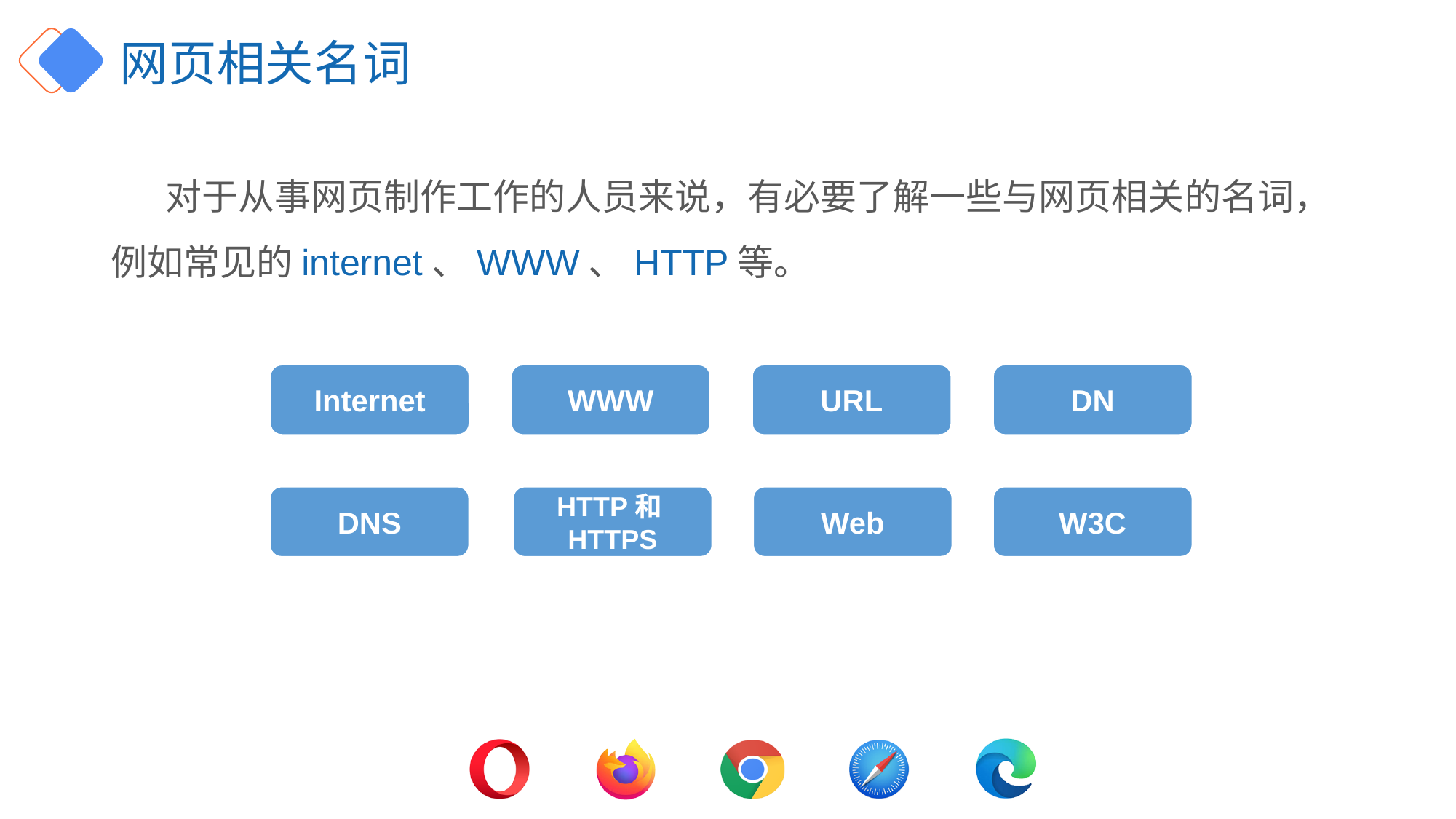

# 网页相关名词
对于从事网页制作工作的人员来说，有必要了解一些与网页相关的名词，例如常见的internet、WWW、HTTP等。

Internet
WWW
URL
DN
DNS
HTTP和HTTPS
Web
W3C